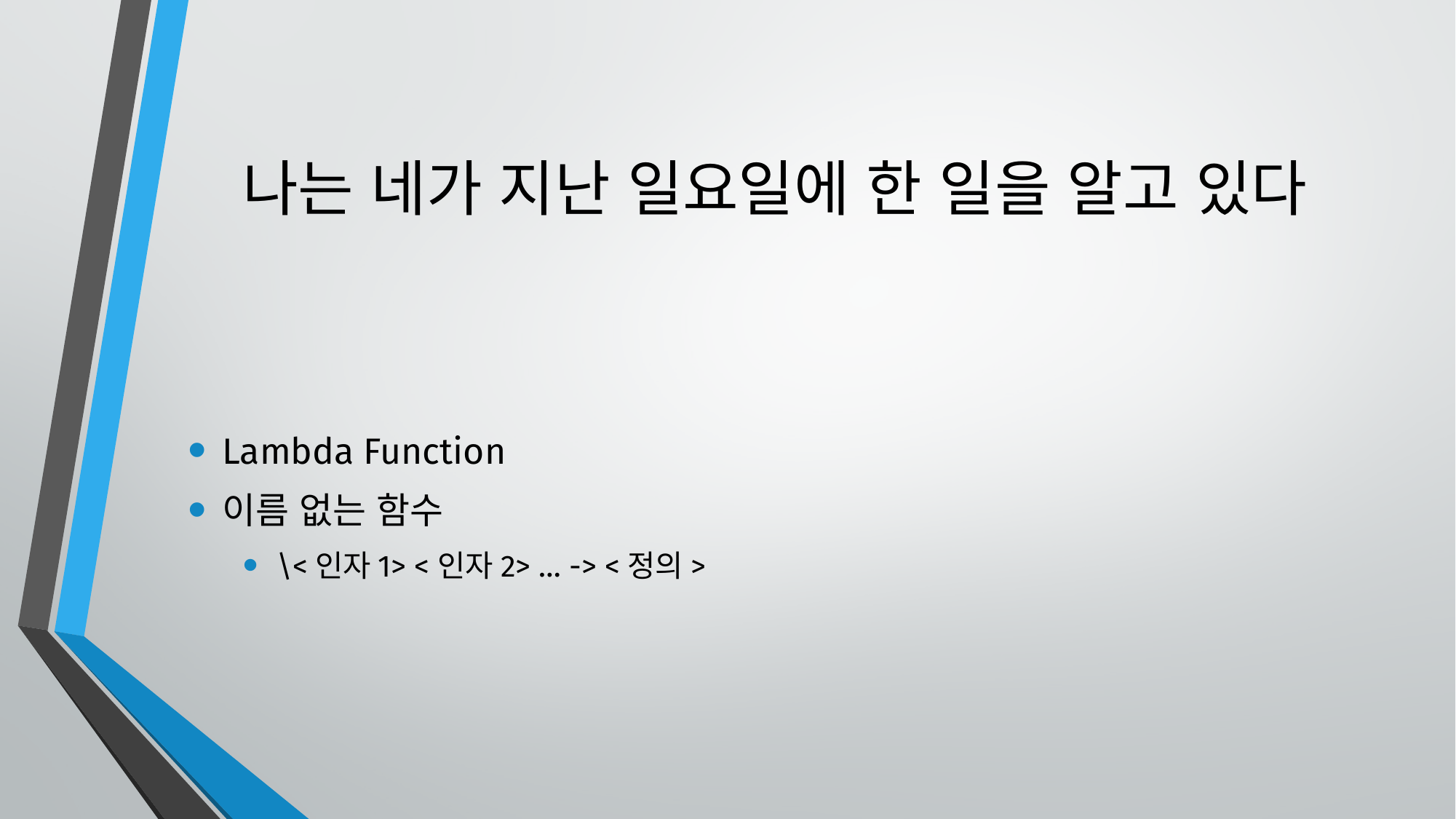

# 나는 네가 지난 일요일에 한 일을 알고 있다
Lambda Function
이름 없는 함수
\<인자1> <인자2> … -> <정의>